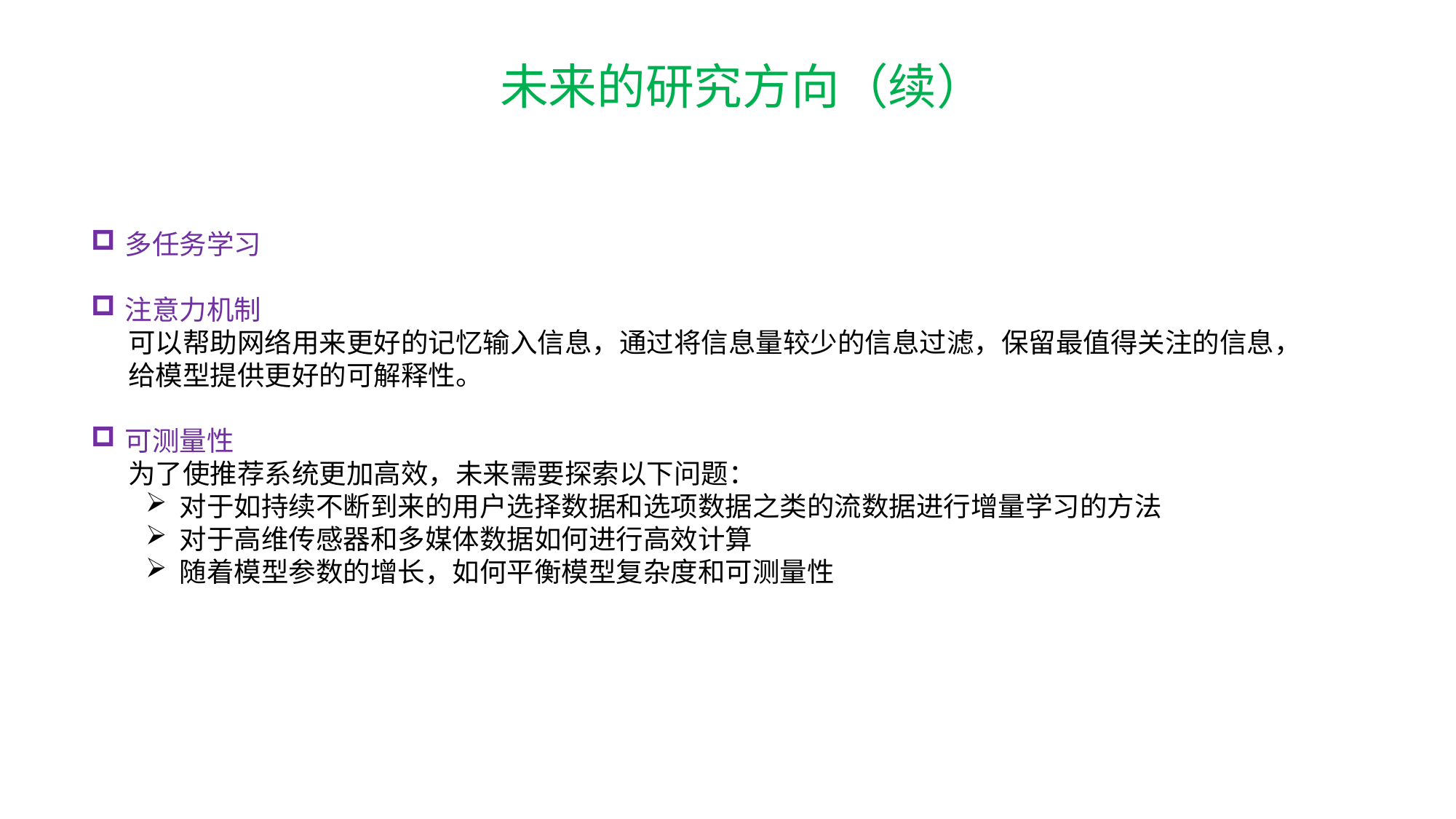

未来的研究方向（续）
多任务学习

注意力机制
     可以帮助网络用来更好的记忆输入信息，通过将信息量较少的信息过滤，保留最值得关注的信息，
     给模型提供更好的可解释性。

可测量性
     为了使推荐系统更加高效，未来需要探索以下问题：
对于如持续不断到来的用户选择数据和选项数据之类的流数据进行增量学习的方法
对于高维传感器和多媒体数据如何进行高效计算
随着模型参数的增长，如何平衡模型复杂度和可测量性